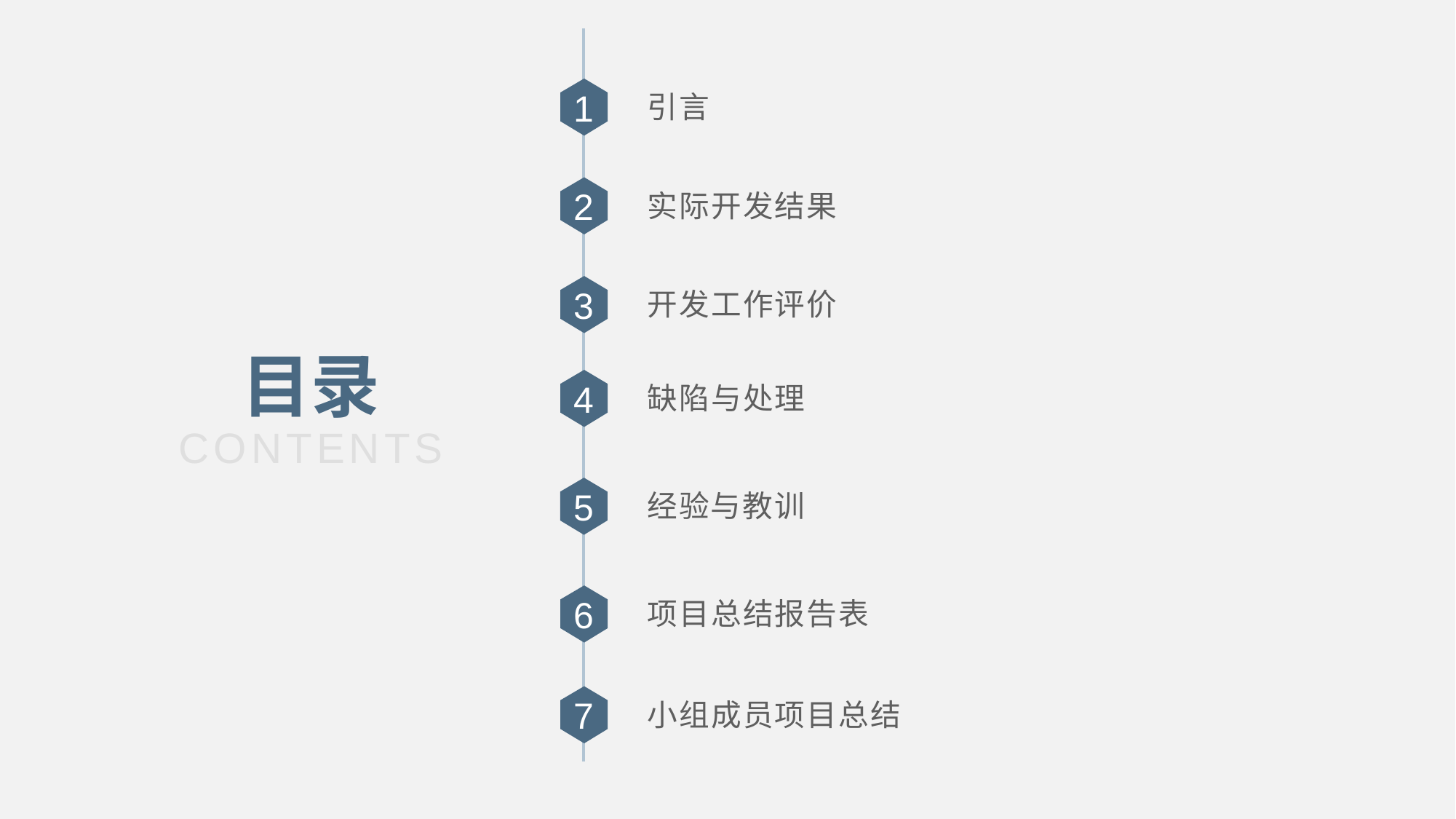

引言
1
实际开发结果
2
开发工作评价
3
目录
缺陷与处理
4
CONTENTS
经验与教训
5
项目总结报告表
6
小组成员项目总结
7